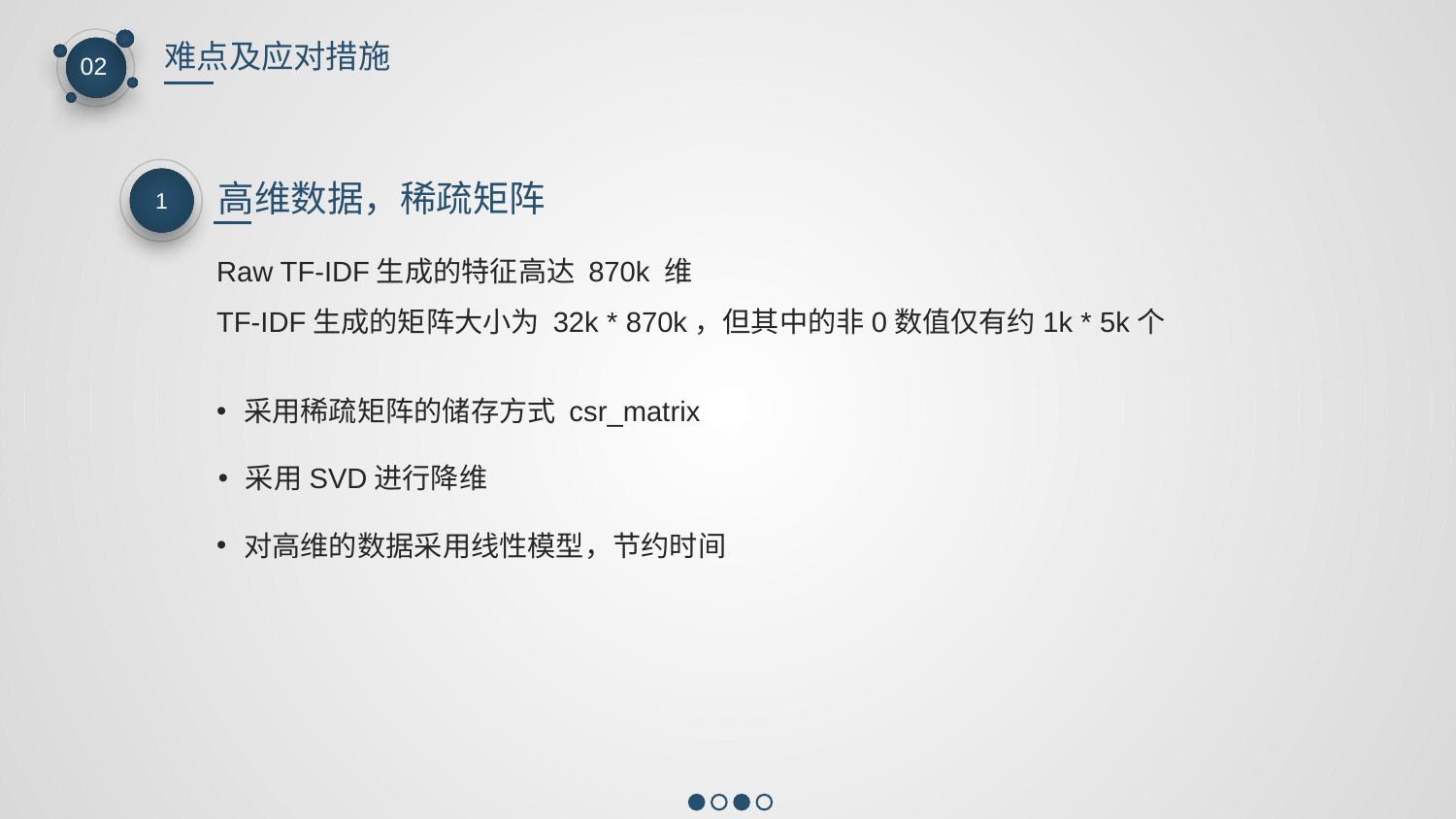

难点及应对措施
02

1
高维数据，稀疏矩阵
Raw TF-IDF生成的特征高达 870k 维
TF-IDF生成的矩阵大小为 32k * 870k，但其中的非0数值仅有约1k * 5k个
采用稀疏矩阵的储存方式 csr_matrix
采用SVD进行降维
对高维的数据采用线性模型，节约时间